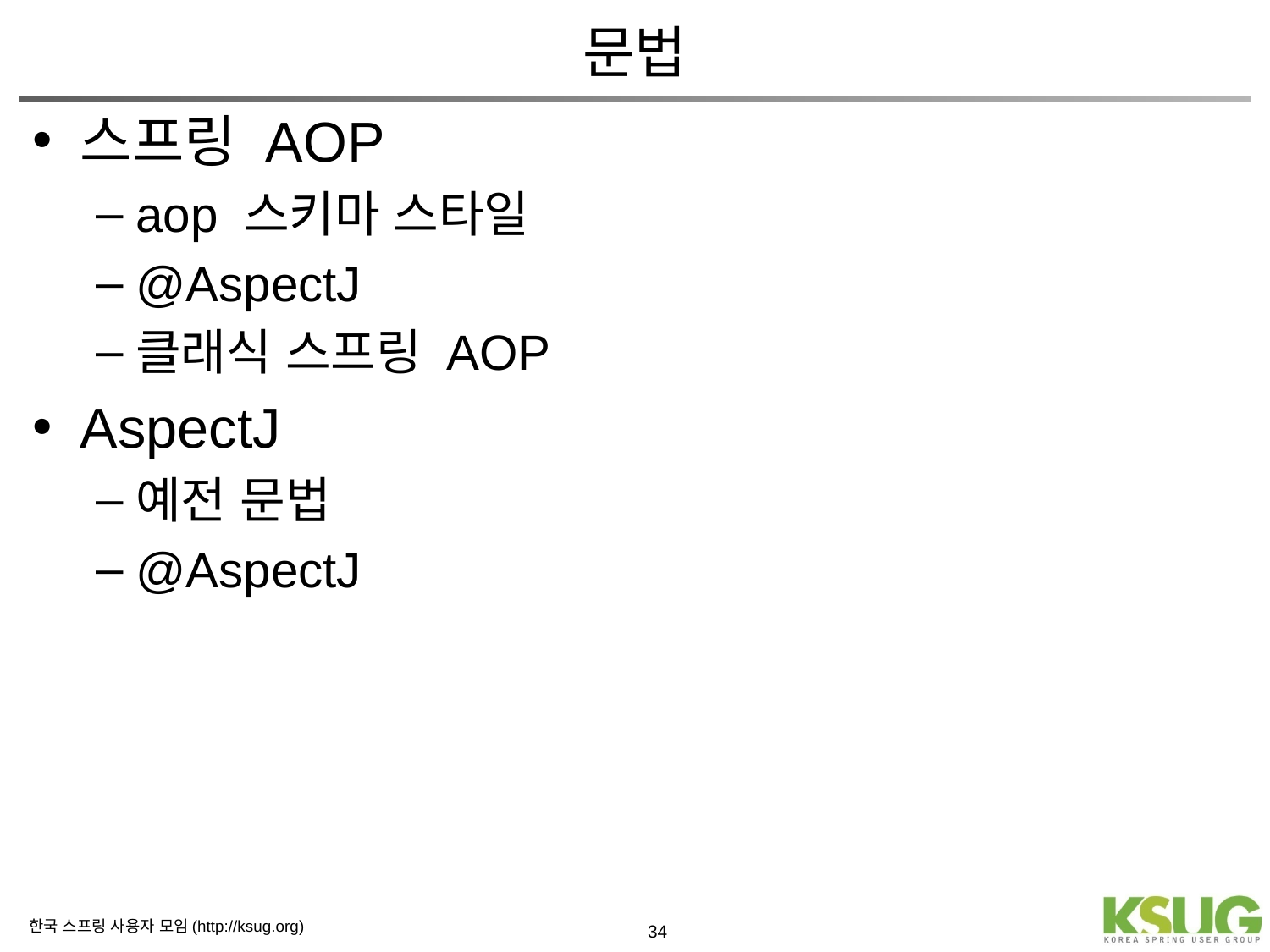

# 문법
스프링 AOP
aop 스키마 스타일
@AspectJ
클래식 스프링 AOP
AspectJ
예전 문법
@AspectJ